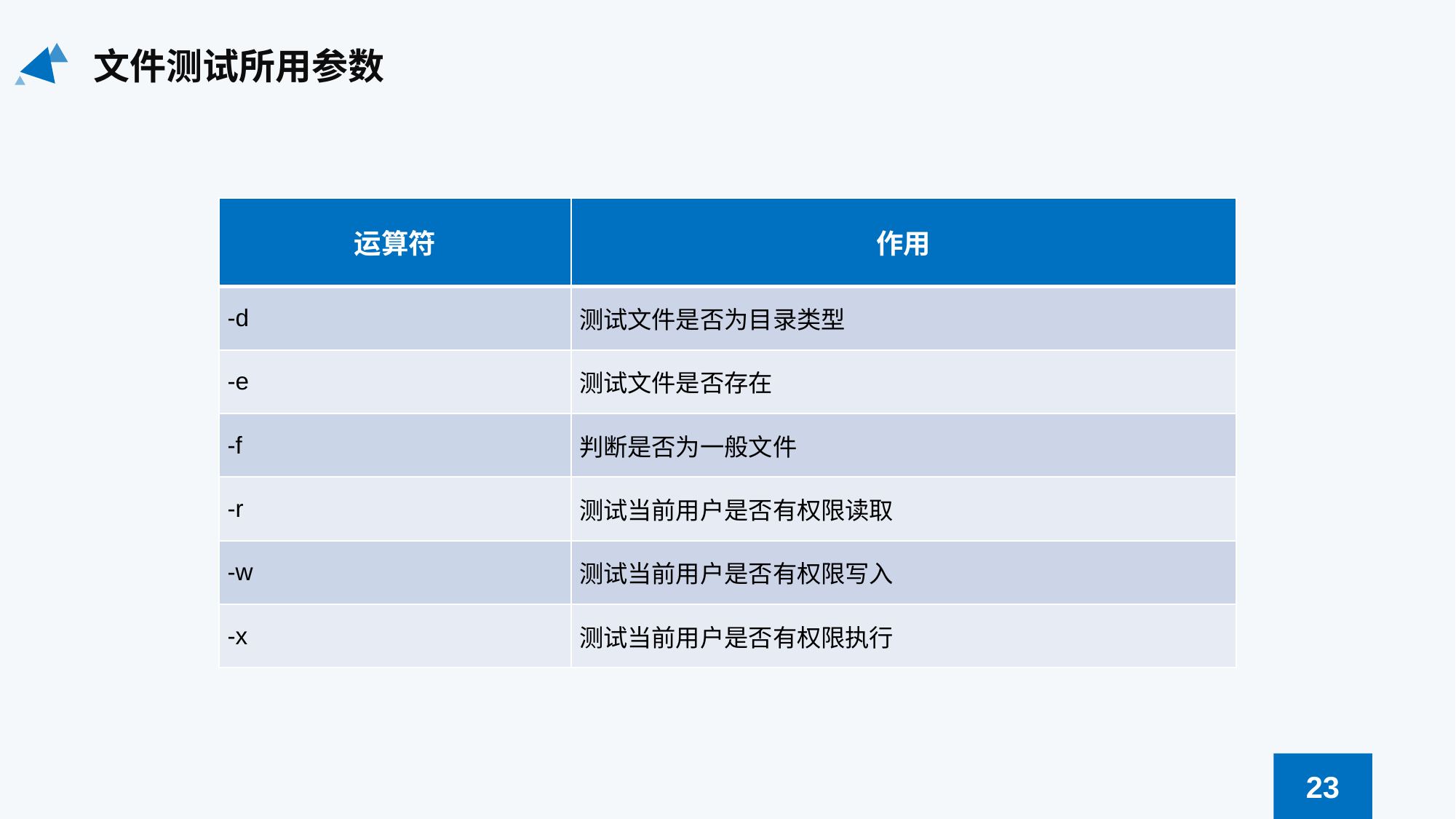

文件测试所用参数

| 运算符 | 作用 |
| --- | --- |
| -d | 测试文件是否为目录类型 |
| -e | 测试文件是否存在 |
| -f | 判断是否为一般文件 |
| -r | 测试当前用户是否有权限读取 |
| -w | 测试当前用户是否有权限写入 |
| -x | 测试当前用户是否有权限执行 |

23